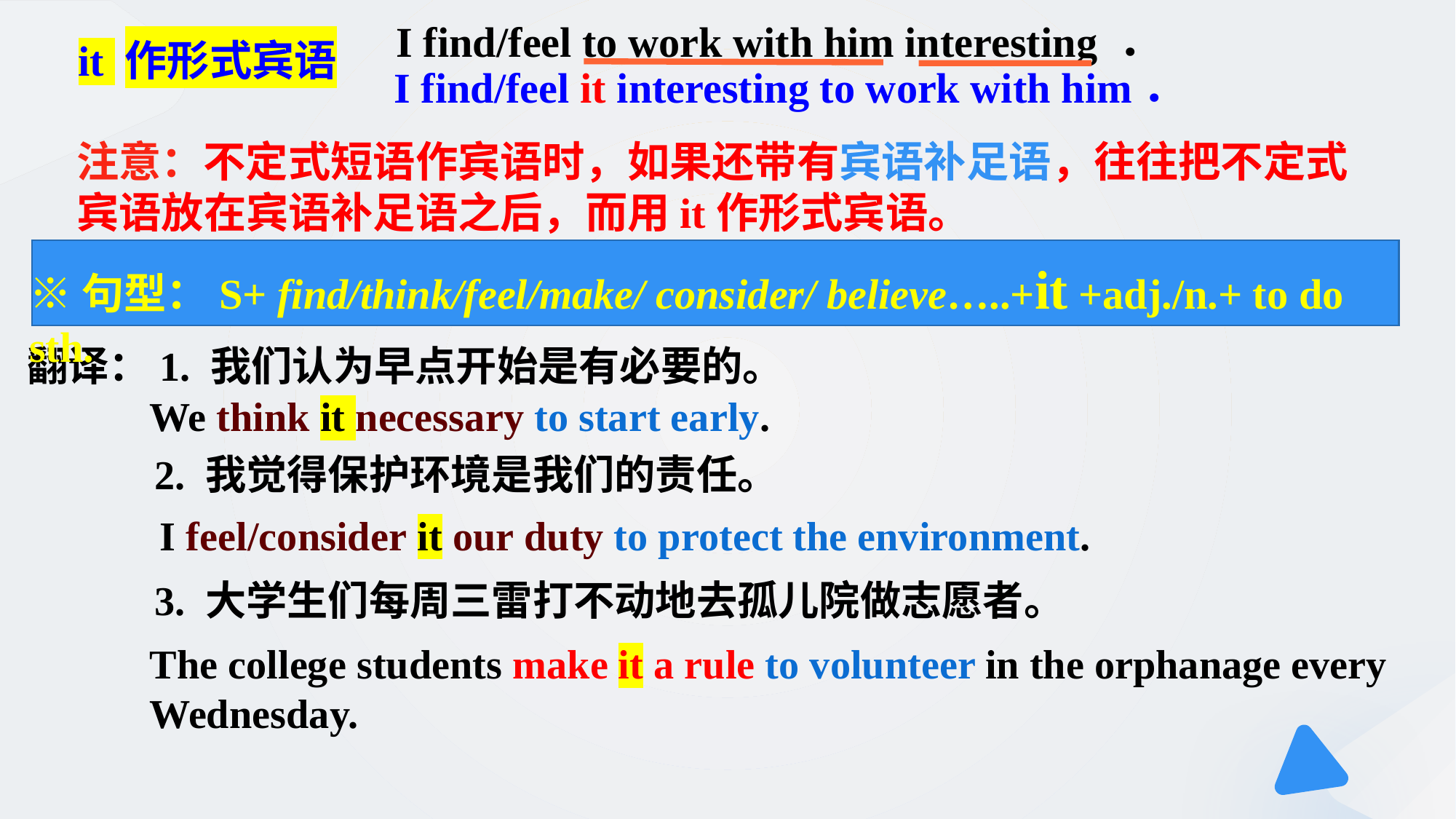

I find/feel to work with him interesting ．
it 作形式宾语
I find/feel it interesting to work with him．

注意：不定式短语作宾语时，如果还带有宾语补足语，往往把不定式宾语放在宾语补足语之后，而用it作形式宾语。

※句型：S+ find/think/feel/make/ consider/ believe…..+it +adj./n.+ to do sth.
翻译：1. 我们认为早点开始是有必要的。
We think it necessary to start early.
2. 我觉得保护环境是我们的责任。
 I feel/consider it our duty to protect the environment.
3. 大学生们每周三雷打不动地去孤儿院做志愿者。
The college students make it a rule to volunteer in the orphanage every Wednesday.